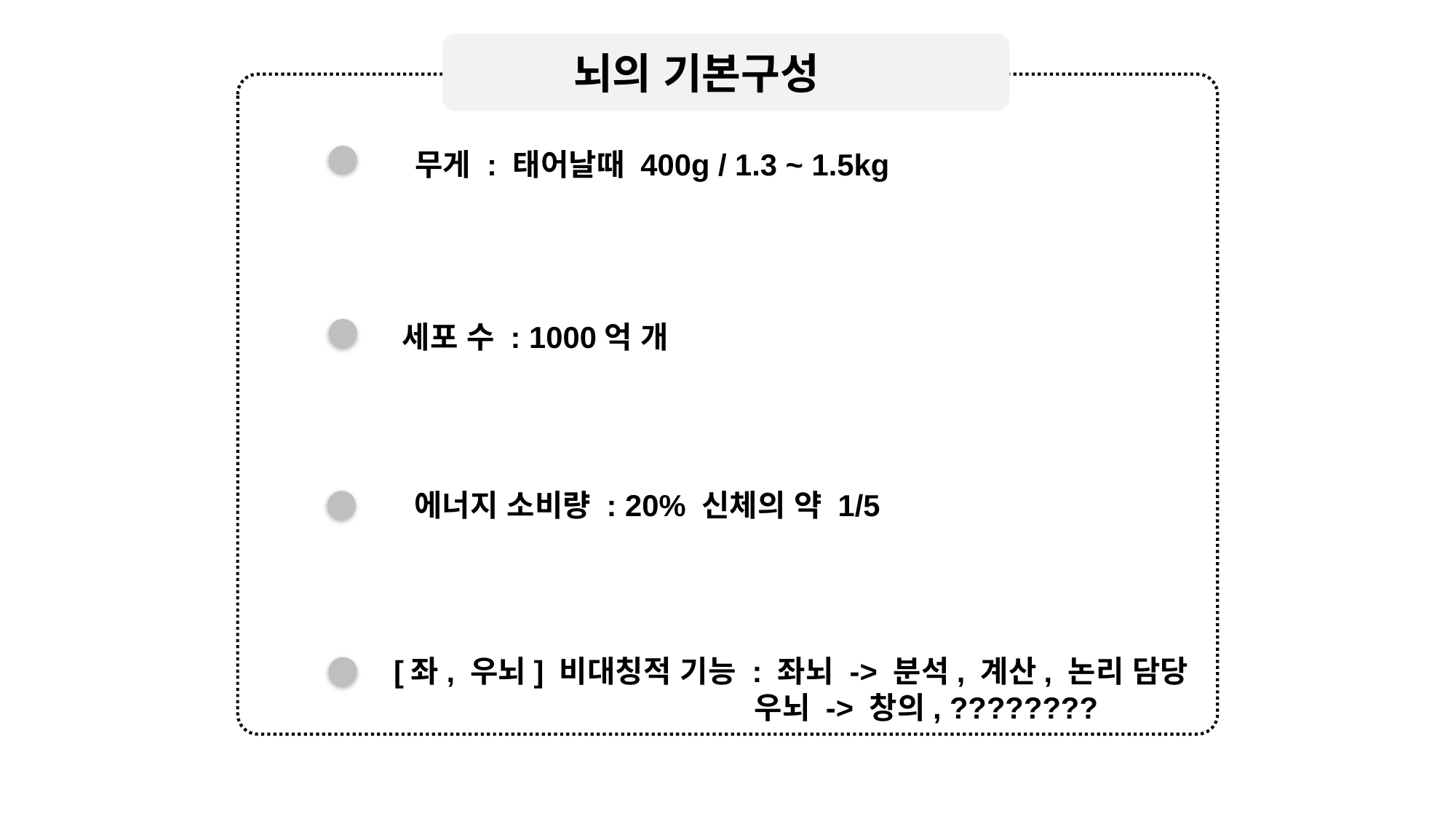

뇌의 기본구성

무게 : 태어날때 400g / 1.3 ~ 1.5kg

세포 수 : 1000억 개

에너지 소비량 : 20% 신체의 약 1/5

[좌, 우뇌] 비대칭적 기능 : 좌뇌 -> 분석, 계산, 논리 담당
			   우뇌 -> 창의, ????????